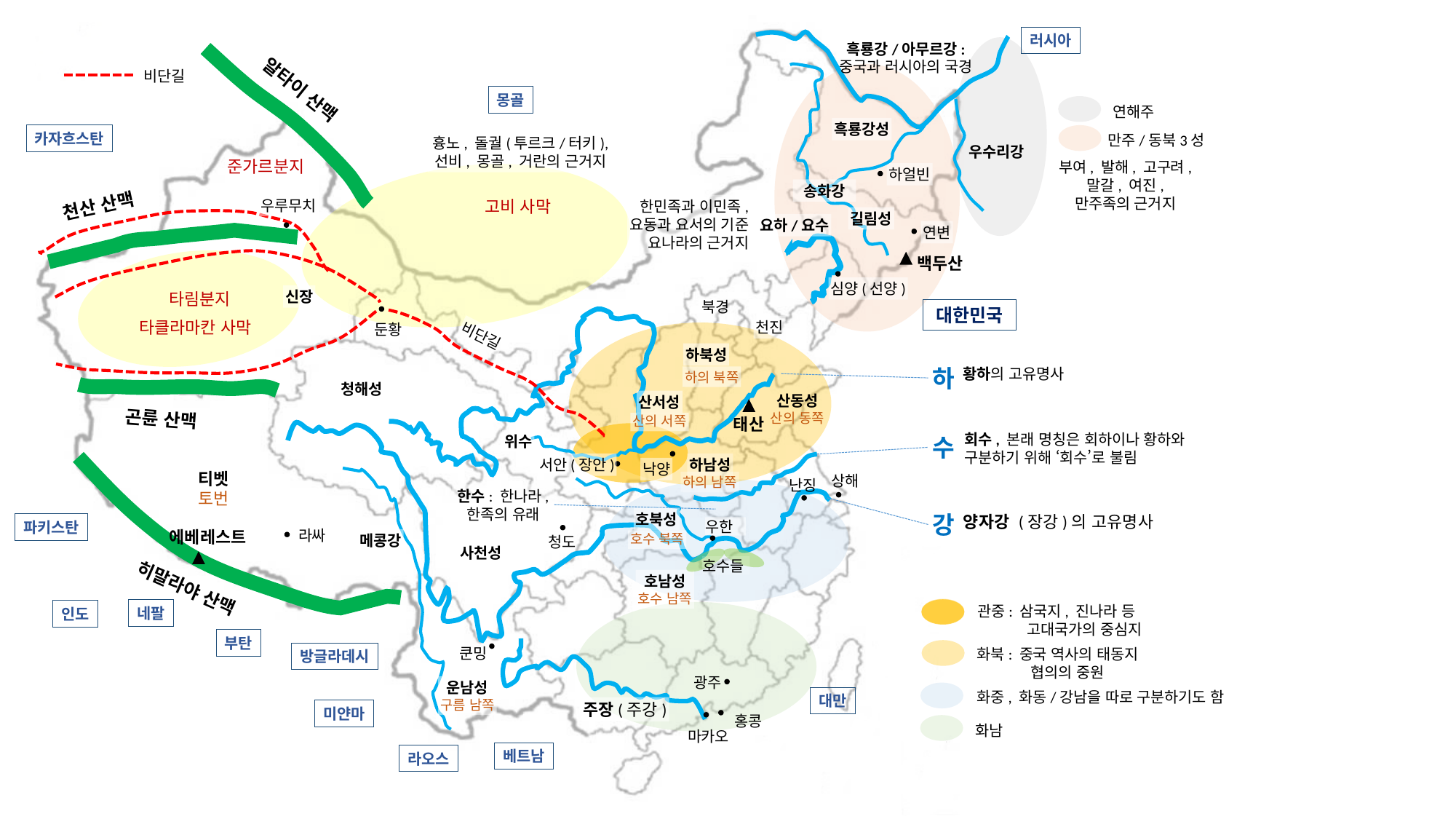

러시아

흑룡강/아무르강: 중국과 러시아의 국경

비단길
몽골
알타이 산맥

연해주
흑룡강성
카자흐스탄

만주/동북3성
흉노, 돌궐(투르크/터키), 선비, 몽골, 거란의 근거지
우수리강
준가르분지
부여, 발해, 고구려, 말갈, 여진, 만주족의 근거지
하얼빈

송화강
천산 산맥

고비 사막
우루무치
한민족과 이민족,
요동과 요서의 기준
요나라의 근거지
길림성

요하/요수
연변

백두산

심양(선양)
신장
타림분지
북경
대한민국

타클라마칸 사막
둔황
천진

비단길
하북성
하의 북쪽
황하의 고유명사
하
청해성

산동성
산의 동쪽
산서성
산의 서쪽

곤륜 산맥
태산

회수, 본래 명칭은 회하이나 황하와 구분하기 위해 ‘회수’로 불림
위수
수

서안(장안)
하남성
하의 남쪽

낙양

티벳
토번

상해
난징

한수: 한나라, 한족의 유래

호북성
호수 북쪽
양자강 (장강)의 고유명사
강
파키스탄
우한
라싸

에베레스트
메콩강
청도

사천성

호수들
호남성
호수 남쪽
히말라야 산맥

네팔
관중: 삼국지, 진나라 등
           고대국가의 중심지
인도

부탄
쿤밍

화북: 중국 역사의 태동지
            협의의 중원
방글라데시

광주
운남성
구름 남쪽

화중, 화동/강남을 따로 구분하기도 함
대만
주장(주강)
미얀마
홍콩

화남
마카오
베트남
라오스